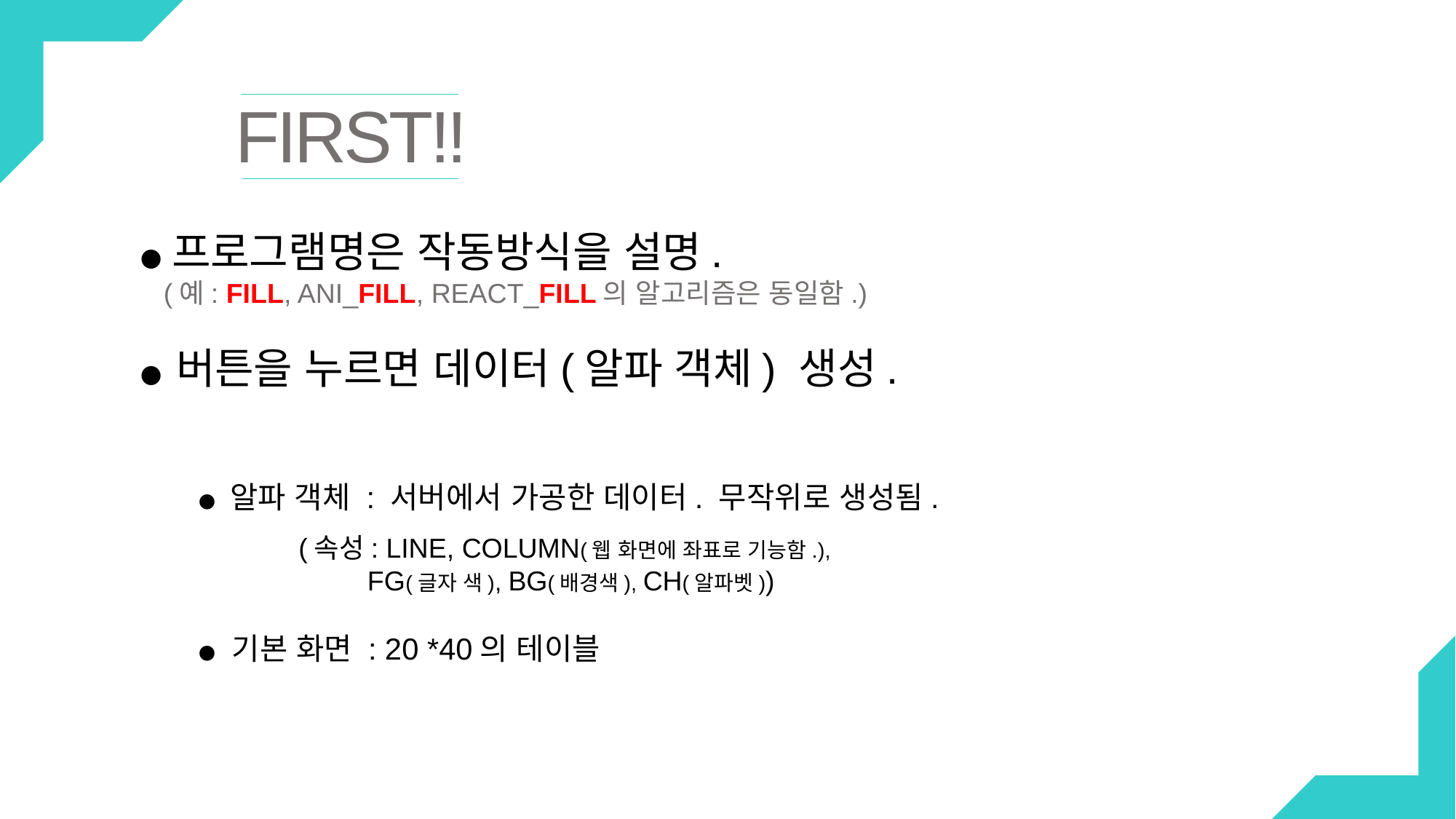

FIRST!!
● 프로그램명은 작동방식을 설명.
   (예: FILL, ANI_FILL, REACT_FILL의 알고리즘은 동일함.)

● 버튼을 누르면 데이터(알파 객체) 생성.
● 알파 객체 : 서버에서 가공한 데이터. 무작위로 생성됨.
             (속성: LINE, COLUMN(웹 화면에 좌표로 기능함.),
                         FG(글자 색), BG(배경색), CH(알파벳))

● 기본 화면 : 20 *40의 테이블